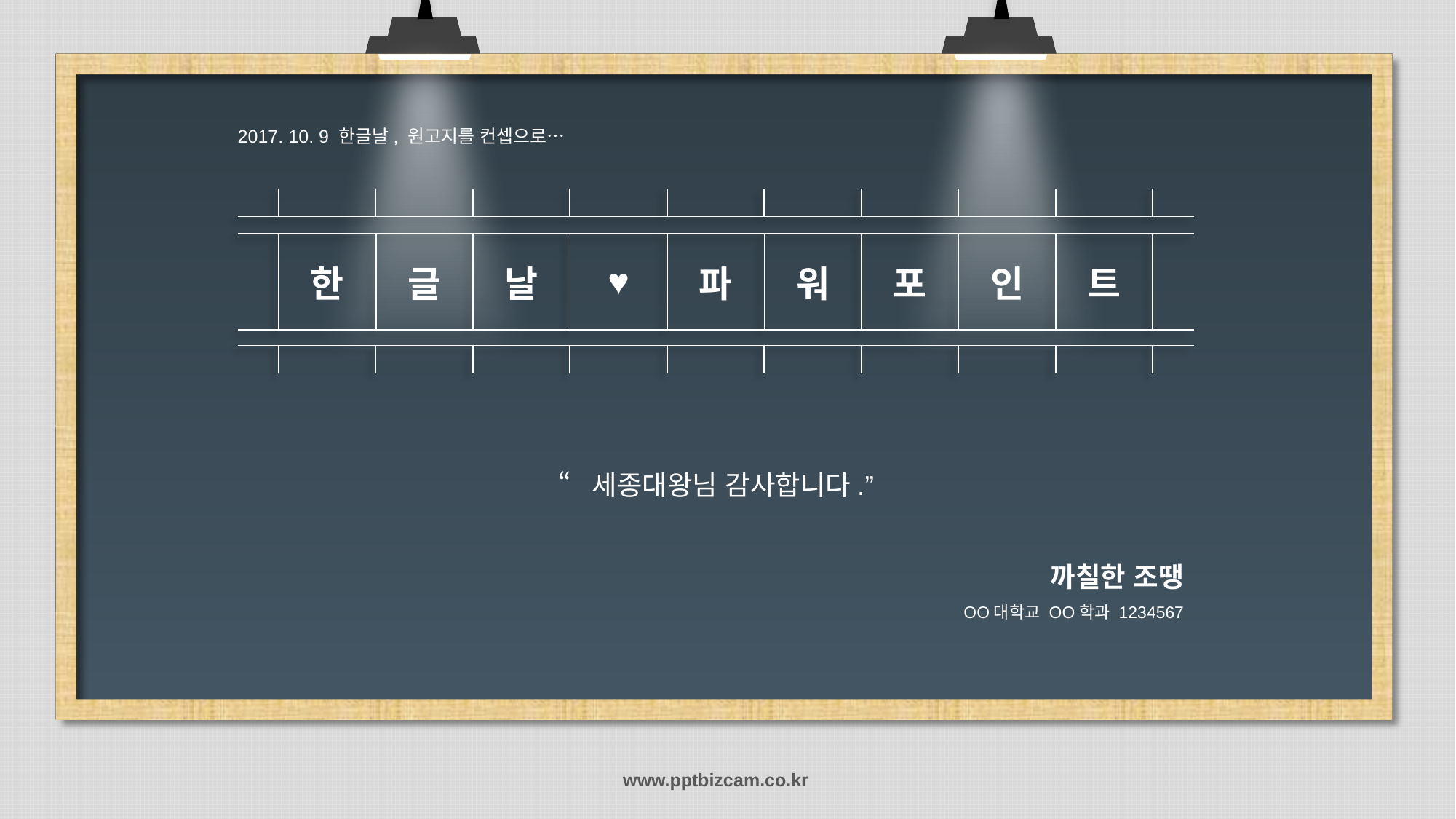

2017. 10. 9 한글날, 원고지를 컨셉으로…
|  |  |  |  |  |  |  |  |  |  |  |
| --- | --- | --- | --- | --- | --- | --- | --- | --- | --- | --- |
|  | 한 | 글 | 날 | ♥ | 파 | 워 | 포 | 인 | 트 |  |
| --- | --- | --- | --- | --- | --- | --- | --- | --- | --- | --- |
|  |  |  |  |  |  |  |  |  |  |  |
| --- | --- | --- | --- | --- | --- | --- | --- | --- | --- | --- |
“세종대왕님 감사합니다.”
까칠한 조땡
OO대학교 OO학과 1234567
www.pptbizcam.co.kr